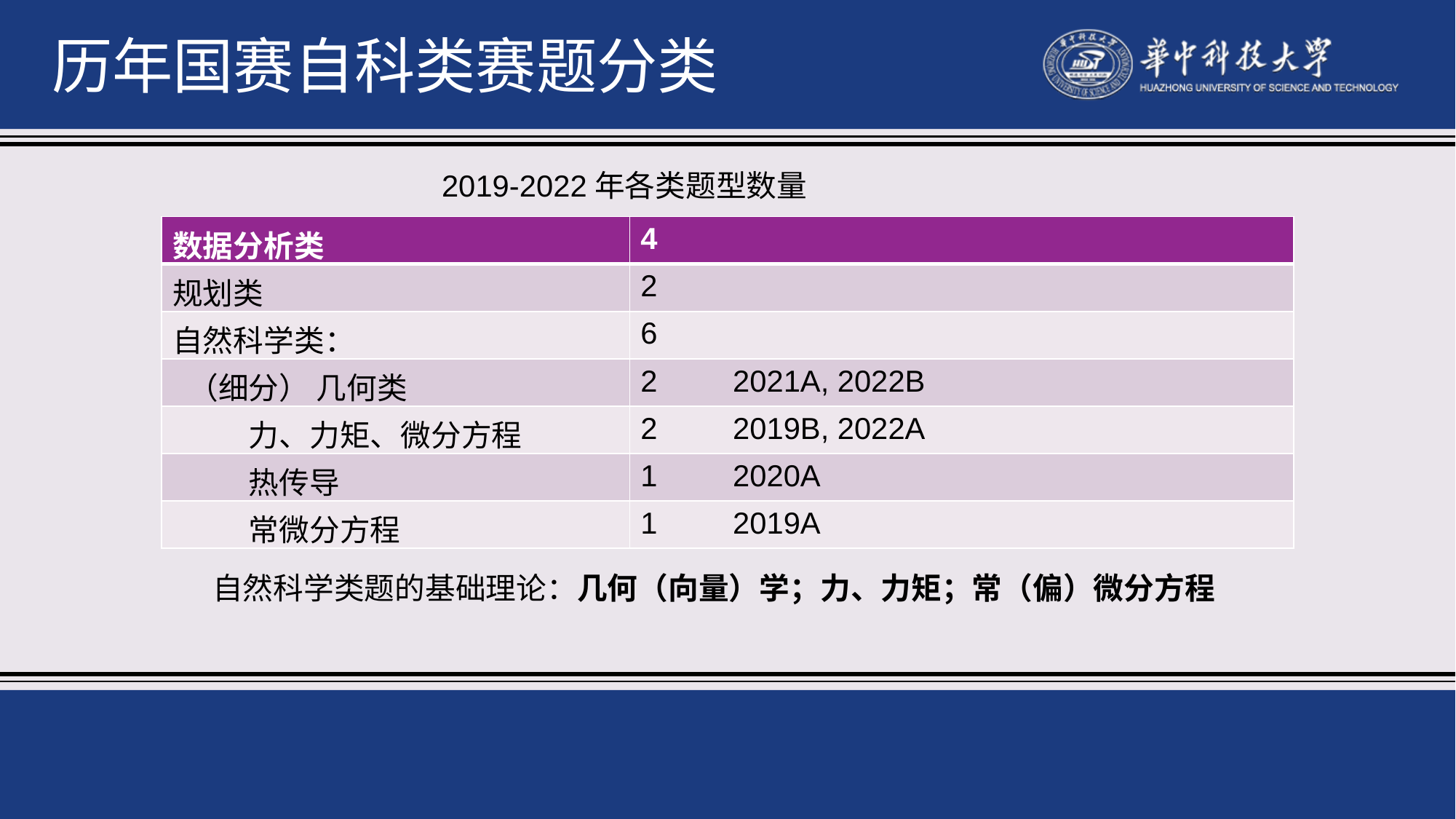

历年国赛自科类赛题分类
2019-2022年各类题型数量
| 数据分析类 | 4 |
| --- | --- |
| 规划类 | 2 |
| 自然科学类： | 6 |
| （细分） 几何类 | 2 2021A, 2022B |
| 力、力矩、微分方程 | 2 2019B, 2022A |
| 热传导 | 1 2020A |
| 常微分方程 | 1 2019A |
自然科学类题的基础理论：几何（向量）学；力、力矩；常（偏）微分方程